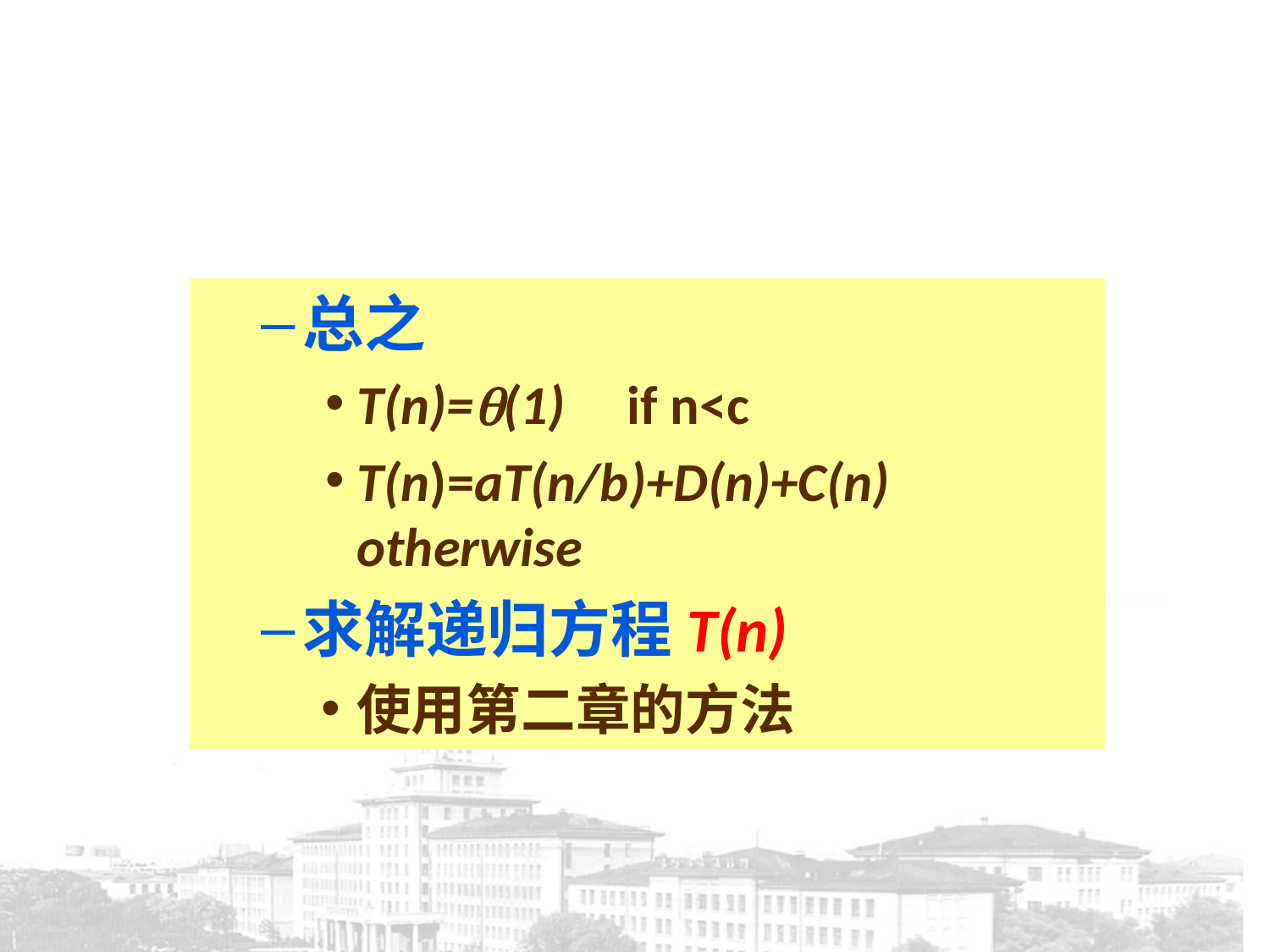

总之
T(n)=θ(1)     if n<c
T(n)=aT(n/b)+D(n)+C(n)   otherwise
求解递归方程T(n)
使用第二章的方法